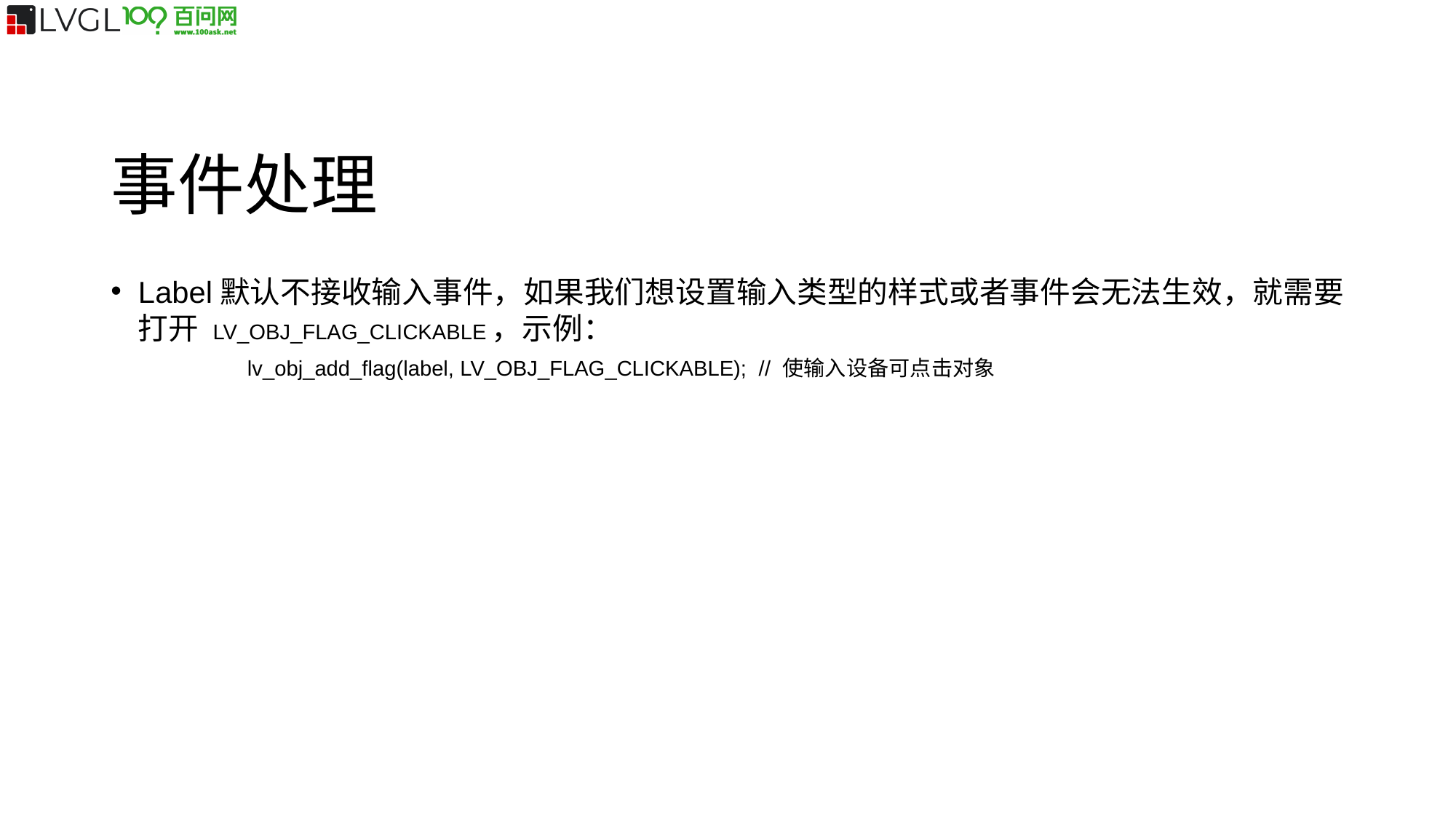

事件处理
Label默认不接收输入事件，如果我们想设置输入类型的样式或者事件会无法生效，就需要打开 LV_OBJ_FLAG_CLICKABLE，示例：
	lv_obj_add_flag(label, LV_OBJ_FLAG_CLICKABLE);  // 使输入设备可点击对象